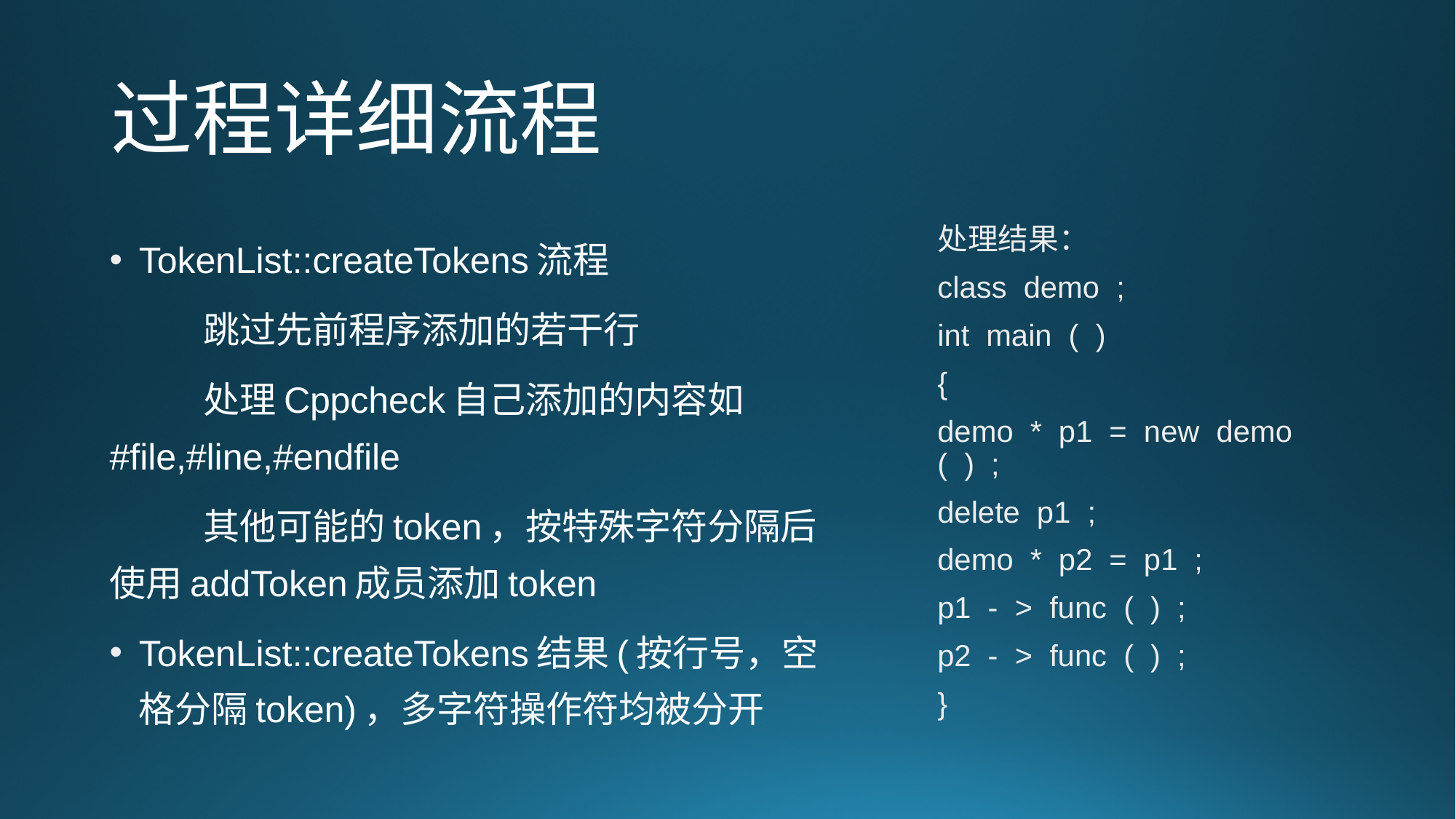

# 过程详细流程
处理结果：
class  demo  ;
int  main  (  )
{
demo  *  p1  =  new  demo  (  )  ;
delete  p1  ;
demo  *  p2  =  p1  ;
p1  -  >  func  (  )  ;
p2  -  >  func  (  )  ;
}
TokenList::createTokens流程
	跳过先前程序添加的若干行
	处理Cppcheck自己添加的内容如#file,#line,#endfile
	其他可能的token，按特殊字符分隔后使用addToken成员添加token
TokenList::createTokens结果(按行号，空格分隔token)，多字符操作符均被分开